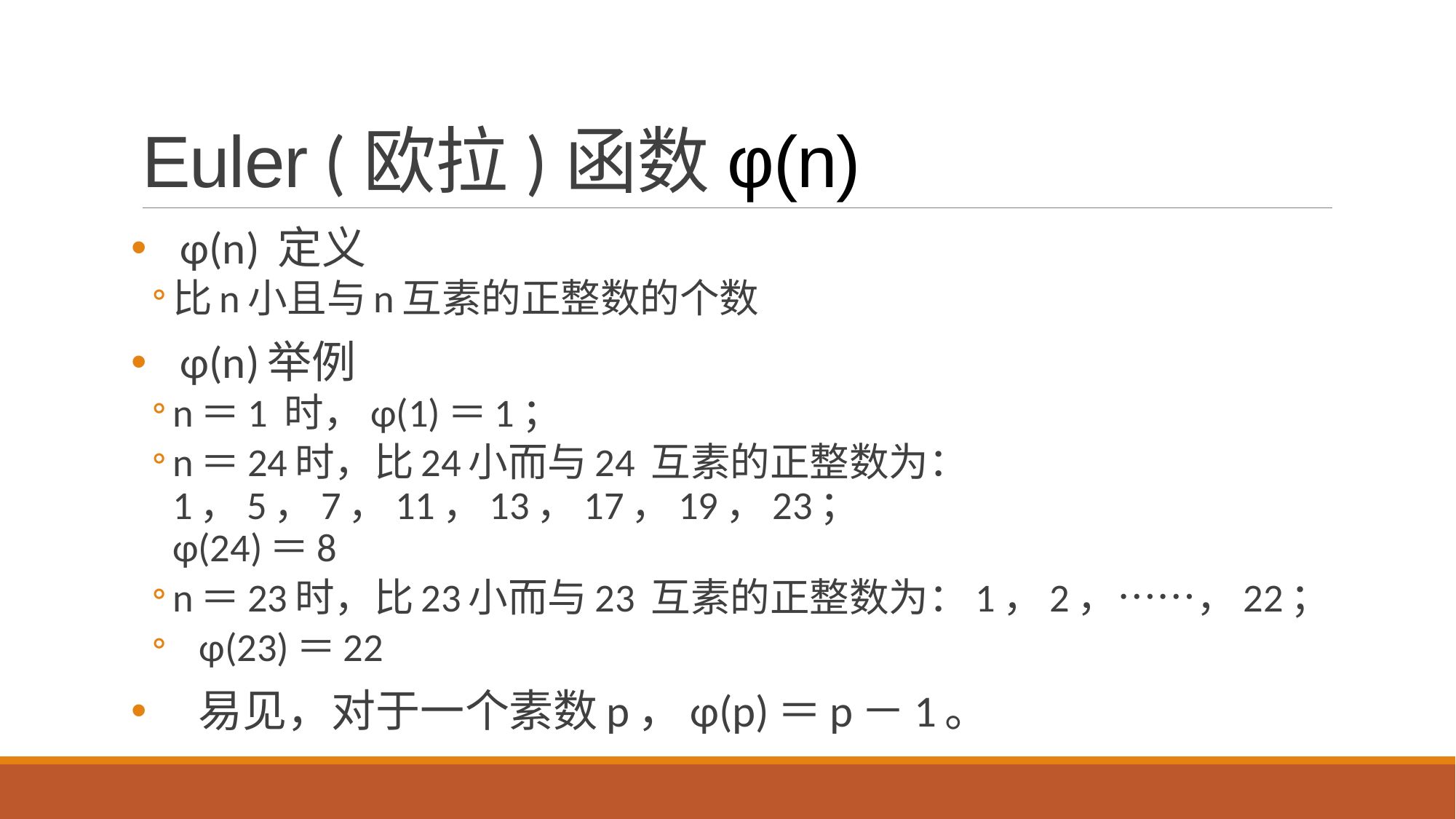

# Euler (欧拉)函数φ(n)
φ(n) 定义
比n小且与n互素的正整数的个数
φ(n)举例
n＝1 时，φ(1)＝1；
n＝24时，比24小而与24 互素的正整数为：1，5，7，11，13，17，19，23；
φ(24)＝8
n＝23时，比23小而与23 互素的正整数为：1，2，……，22；
   φ(23)＝22
 易见，对于一个素数p，φ(p)＝p－1。